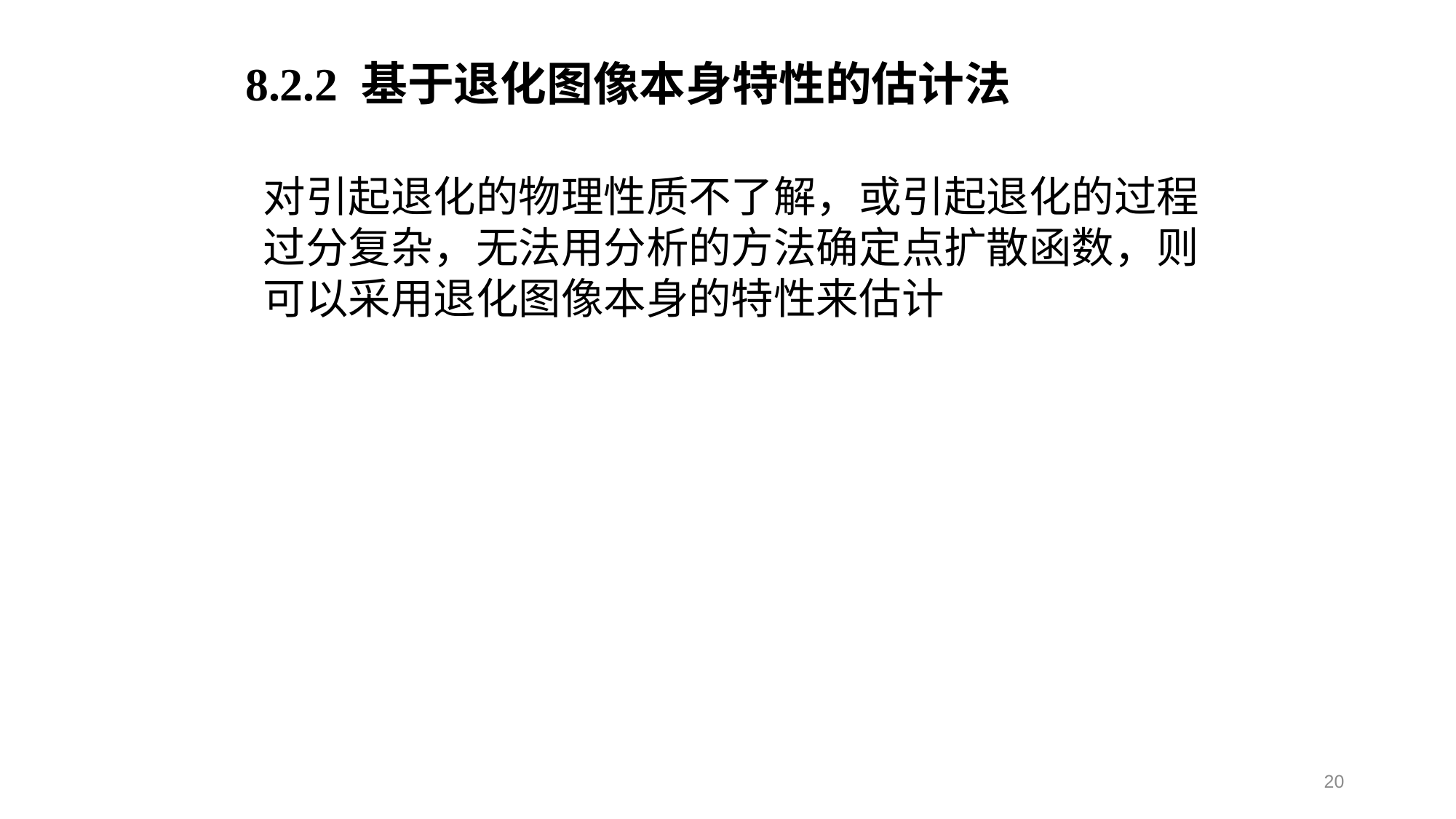

8.2.2 基于退化图像本身特性的估计法
对引起退化的物理性质不了解，或引起退化的过程过分复杂，无法用分析的方法确定点扩散函数，则可以采用退化图像本身的特性来估计
20